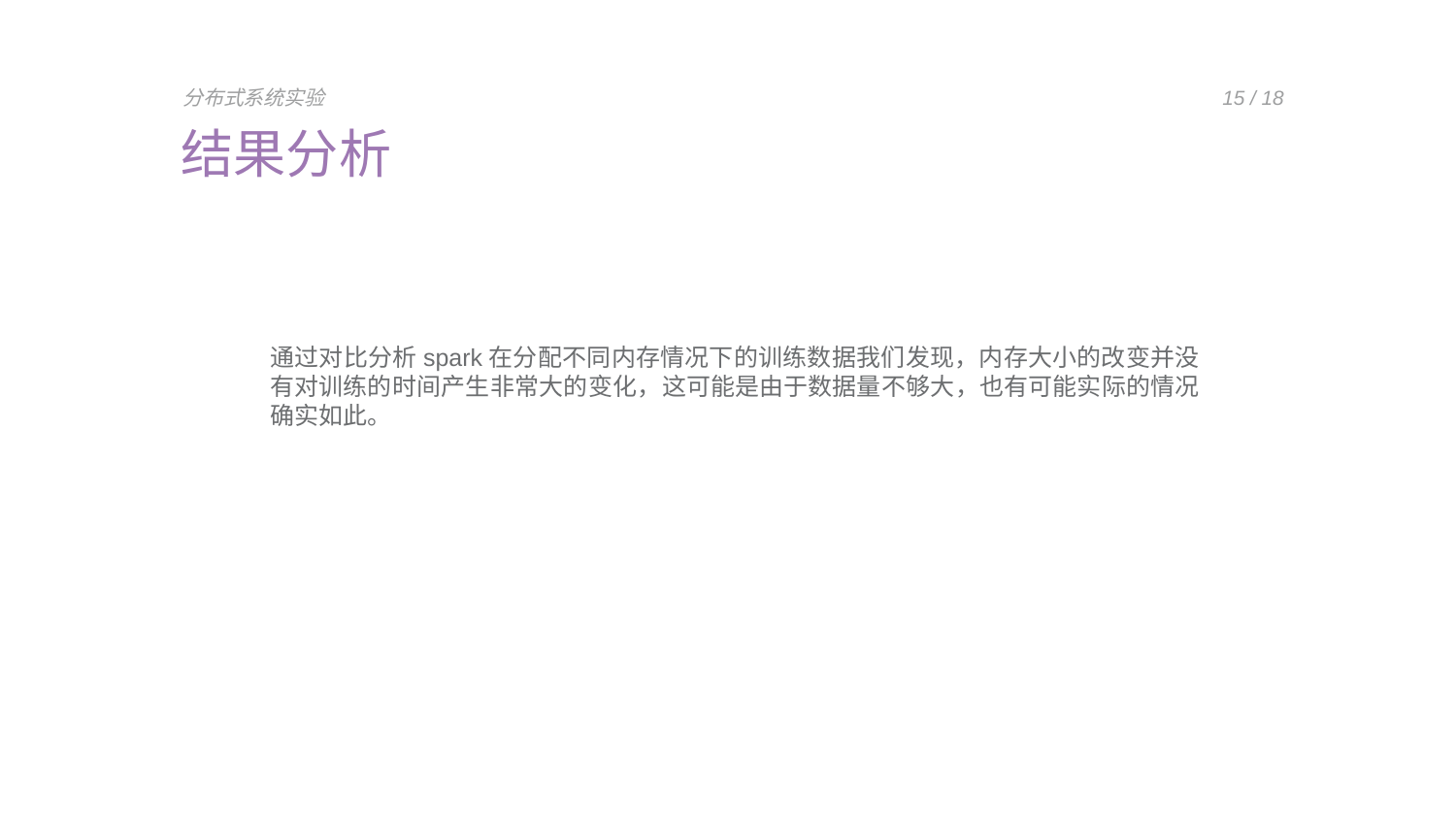

分布式系统实验
15 / 18
结果分析
通过对比分析spark在分配不同内存情况下的训练数据我们发现，内存大小的改变并没有对训练的时间产生非常大的变化，这可能是由于数据量不够大，也有可能实际的情况确实如此。